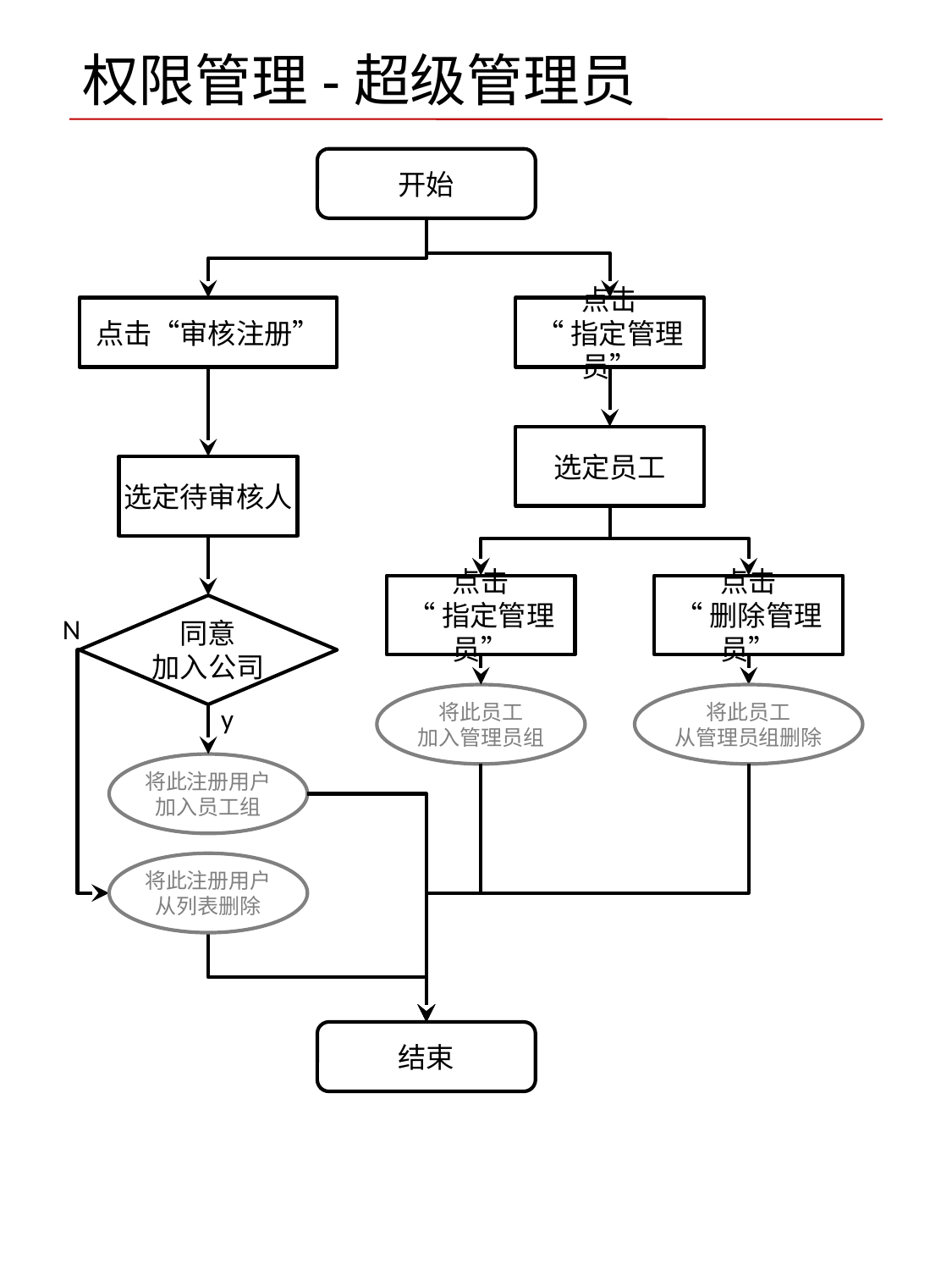

# 权限管理-超级管理员
开始
点击“审核注册”
点击
“指定管理员”
选定员工
选定待审核人
点击
“指定管理员”
点击
“删除管理员”
同意
加入公司
N
将此员工
加入管理员组
将此员工
从管理员组删除
y
将此注册用户加入员工组
将此注册用户从列表删除
结束